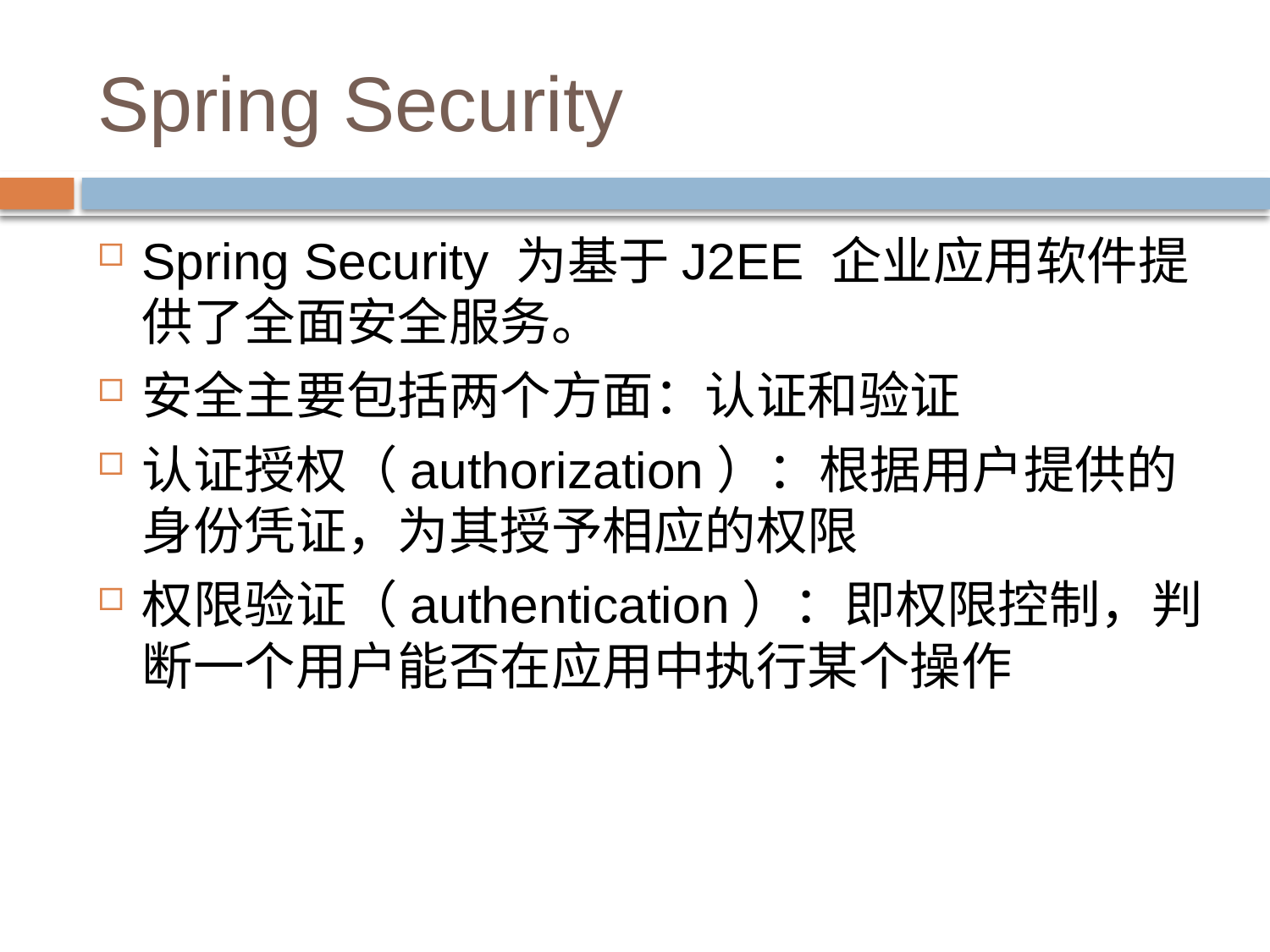

# Spring Security
Spring Security 为基于J2EE 企业应用软件提供了全面安全服务。
安全主要包括两个方面：认证和验证
认证授权（authorization）：根据用户提供的身份凭证，为其授予相应的权限
权限验证（authentication）：即权限控制，判断一个用户能否在应用中执行某个操作